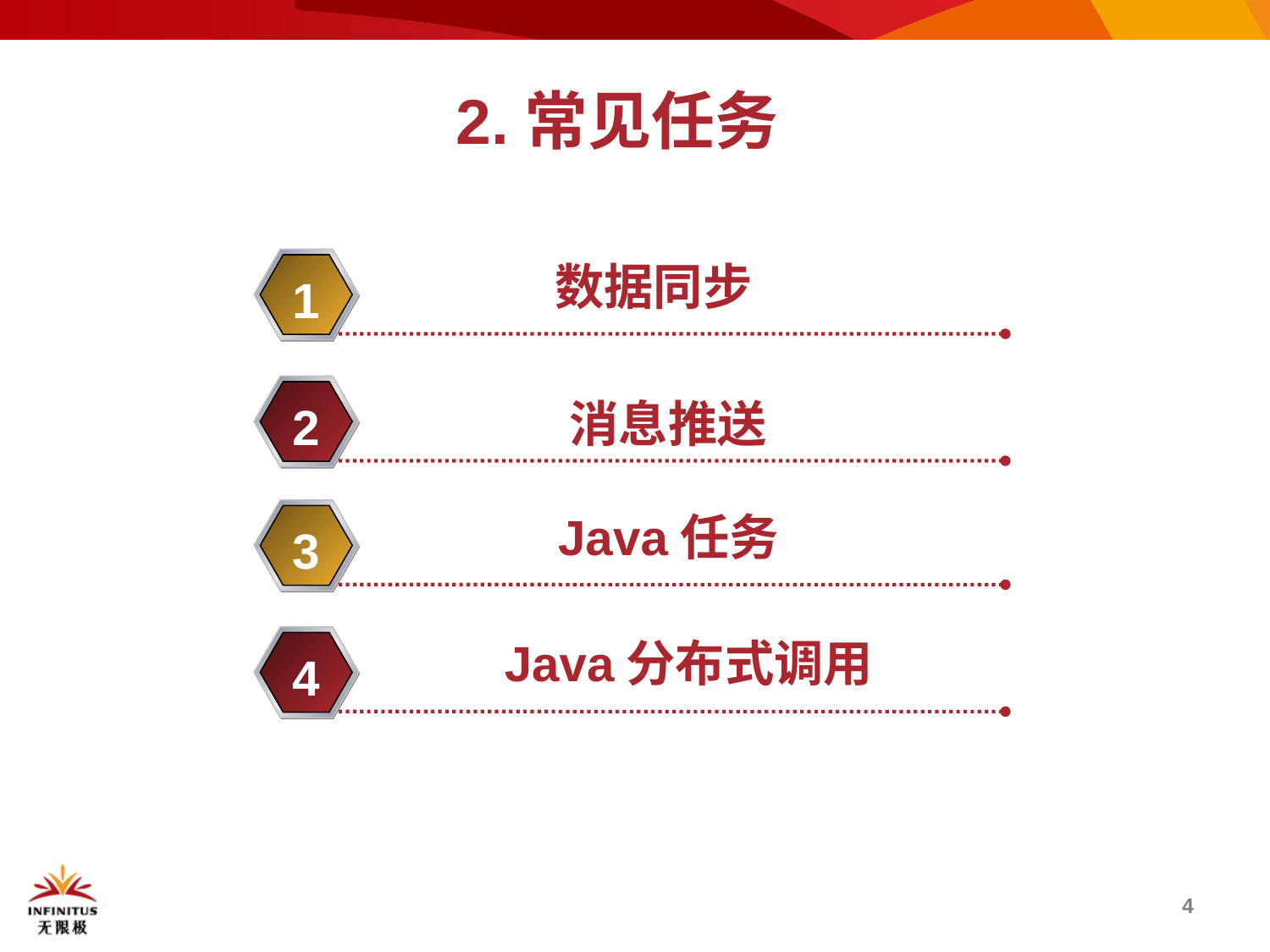

2.常见任务

数据同步
1

消息推送
2

3

Java分布式调用
Java任务

4

4